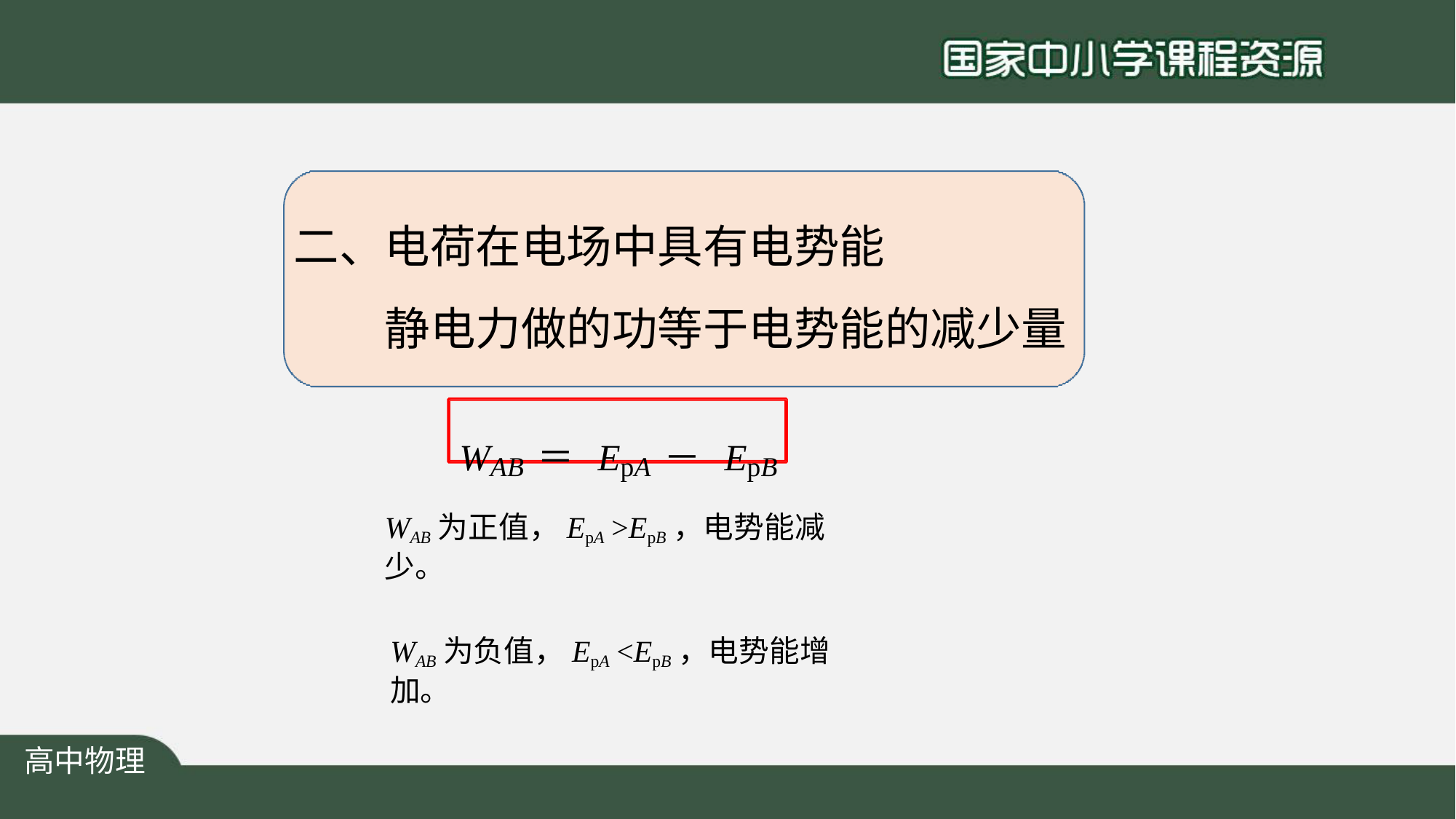

# 二、电荷在电场中具有电势能
静电力做的功等于电势能的减少量

WAB ＝ EpA － EpB

WAB为正值，EpA >EpB，电势能减少。

WAB为负值，EpA <EpB，电势能增加。
高中物理